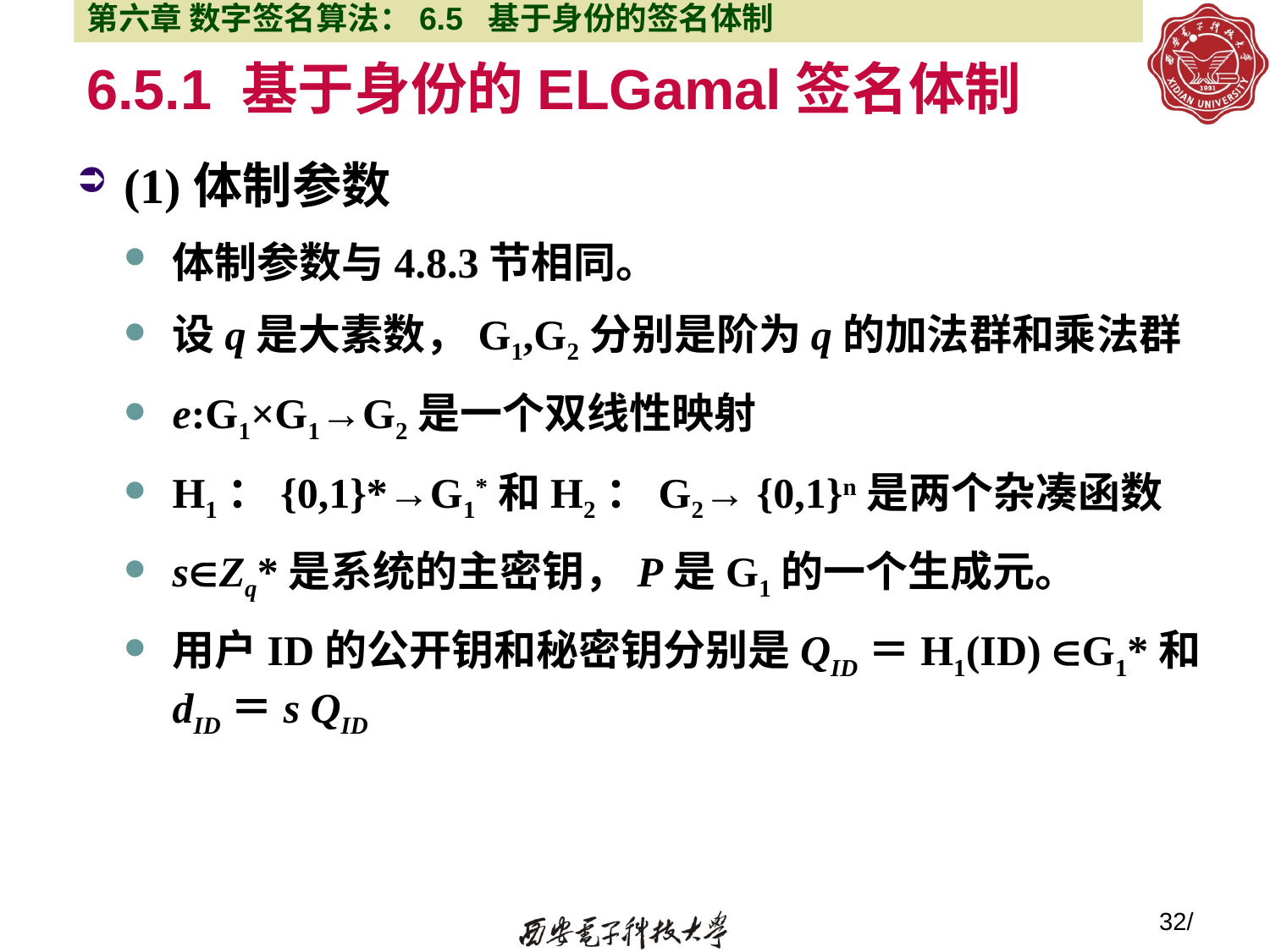

第六章 数字签名算法：6.5  基于身份的签名体制
# 6.5.1 基于身份的ELGamal签名体制
(1)体制参数
体制参数与4.8.3节相同。
设q是大素数，G1,G2分别是阶为q的加法群和乘法群
e:G1×G1→G2是一个双线性映射
H1：{0,1}*→G1*和H2：G2→ {0,1}n是两个杂凑函数
s∈Zq*是系统的主密钥，P是G1的一个生成元。
用户ID的公开钥和秘密钥分别是QID＝H1(ID) ∈G1*和dID＝s QID
32/